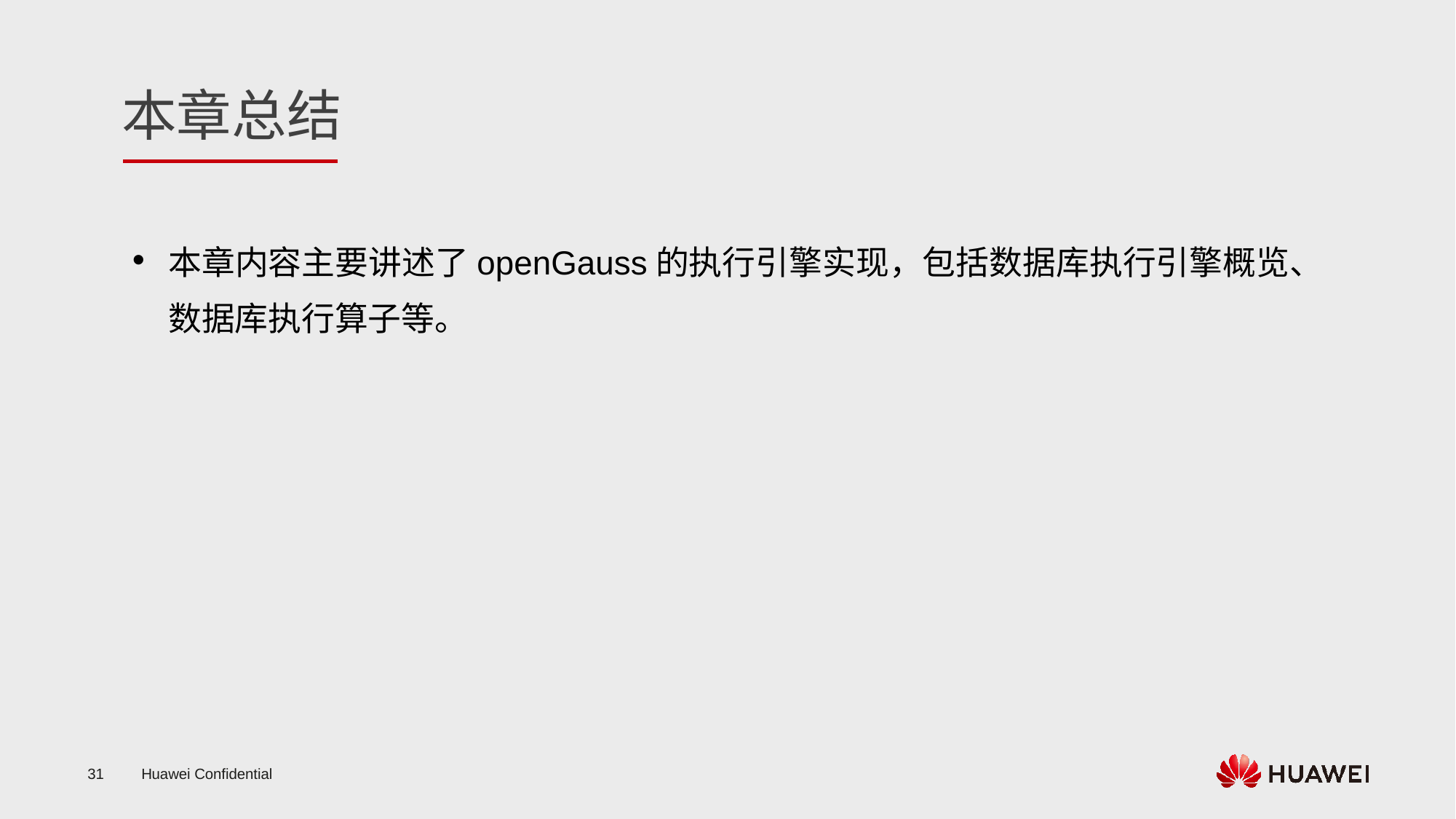

本章内容主要讲述了openGauss的执行引擎实现，包括数据库执行引擎概览、数据库执行算子等。